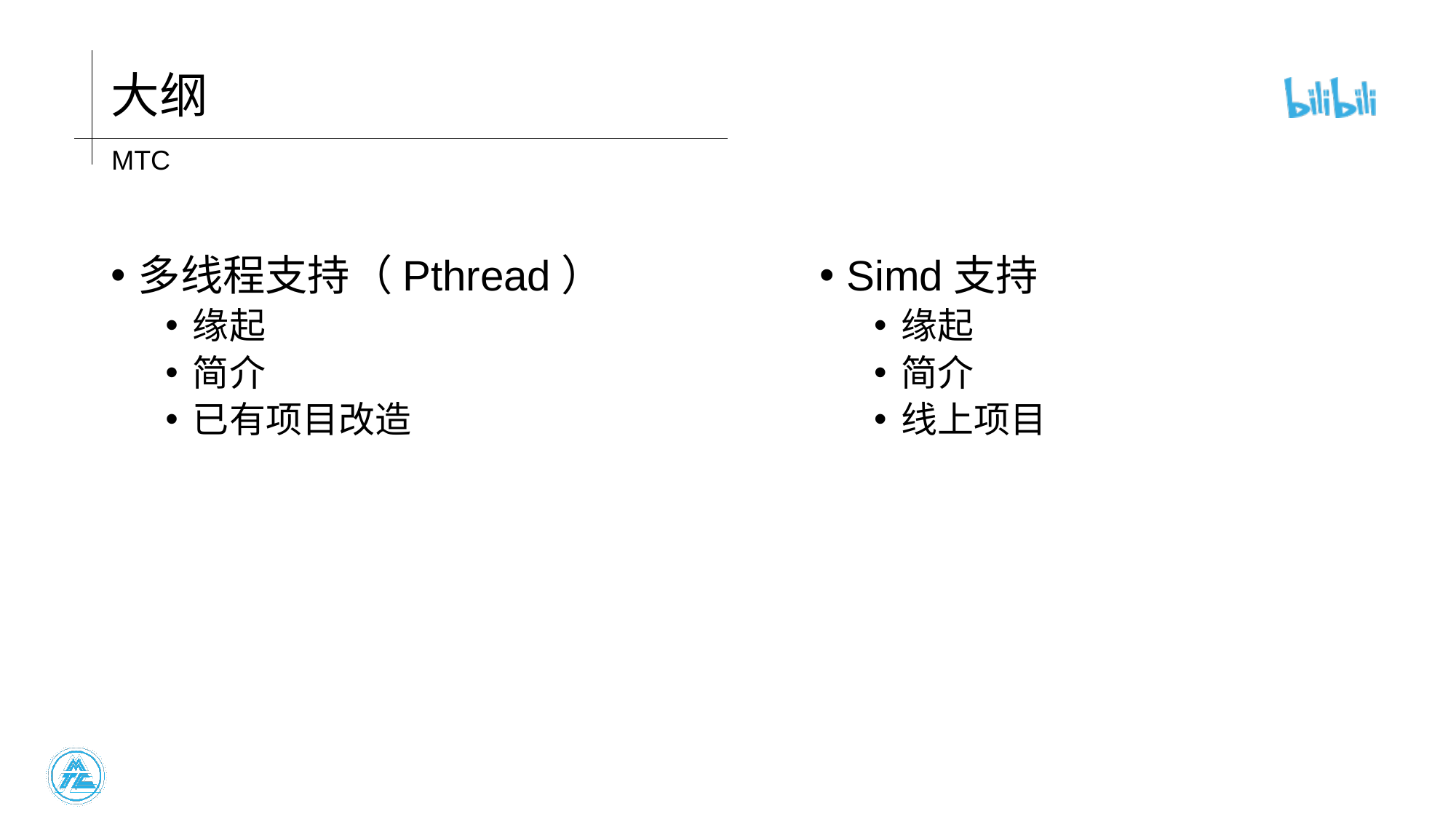

# 大纲
多线程支持（Pthread）
缘起
简介
已有项目改造

Simd支持
缘起
简介
线上项目